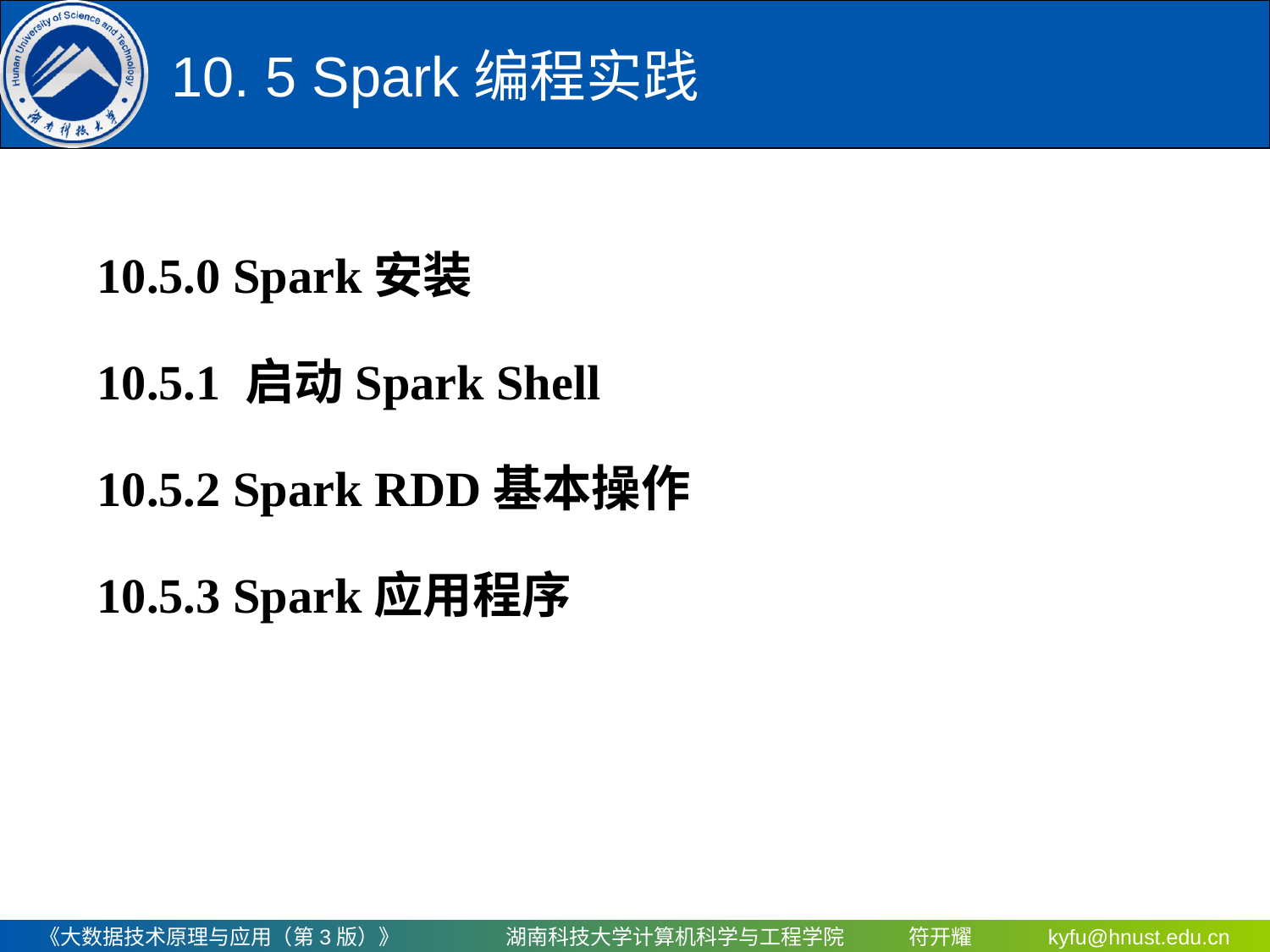

# 10. 5 Spark编程实践
10.5.0 Spark安装
10.5.1 启动Spark Shell
10.5.2 Spark RDD基本操作
10.5.3 Spark应用程序